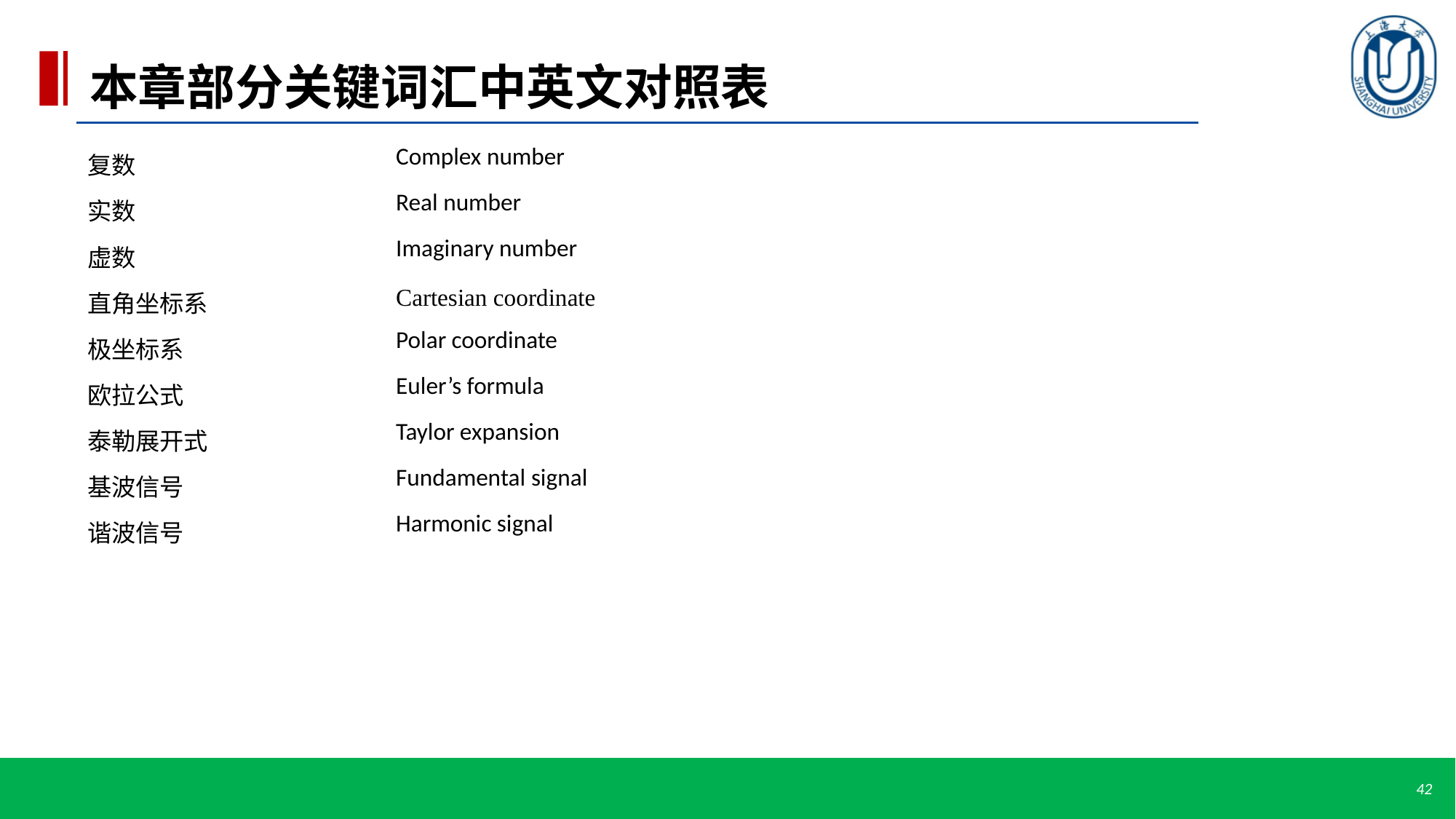

# 本章部分关键词汇中英文对照表
| 复数 | Complex number |
| --- | --- |
| 实数 | Real number |
| 虚数 | Imaginary number |
| 直角坐标系 | Cartesian coordinate |
| 极坐标系 | Polar coordinate |
| 欧拉公式 | Euler’s formula |
| 泰勒展开式 | Taylor expansion |
| 基波信号 | Fundamental signal |
| 谐波信号 | Harmonic signal |
42